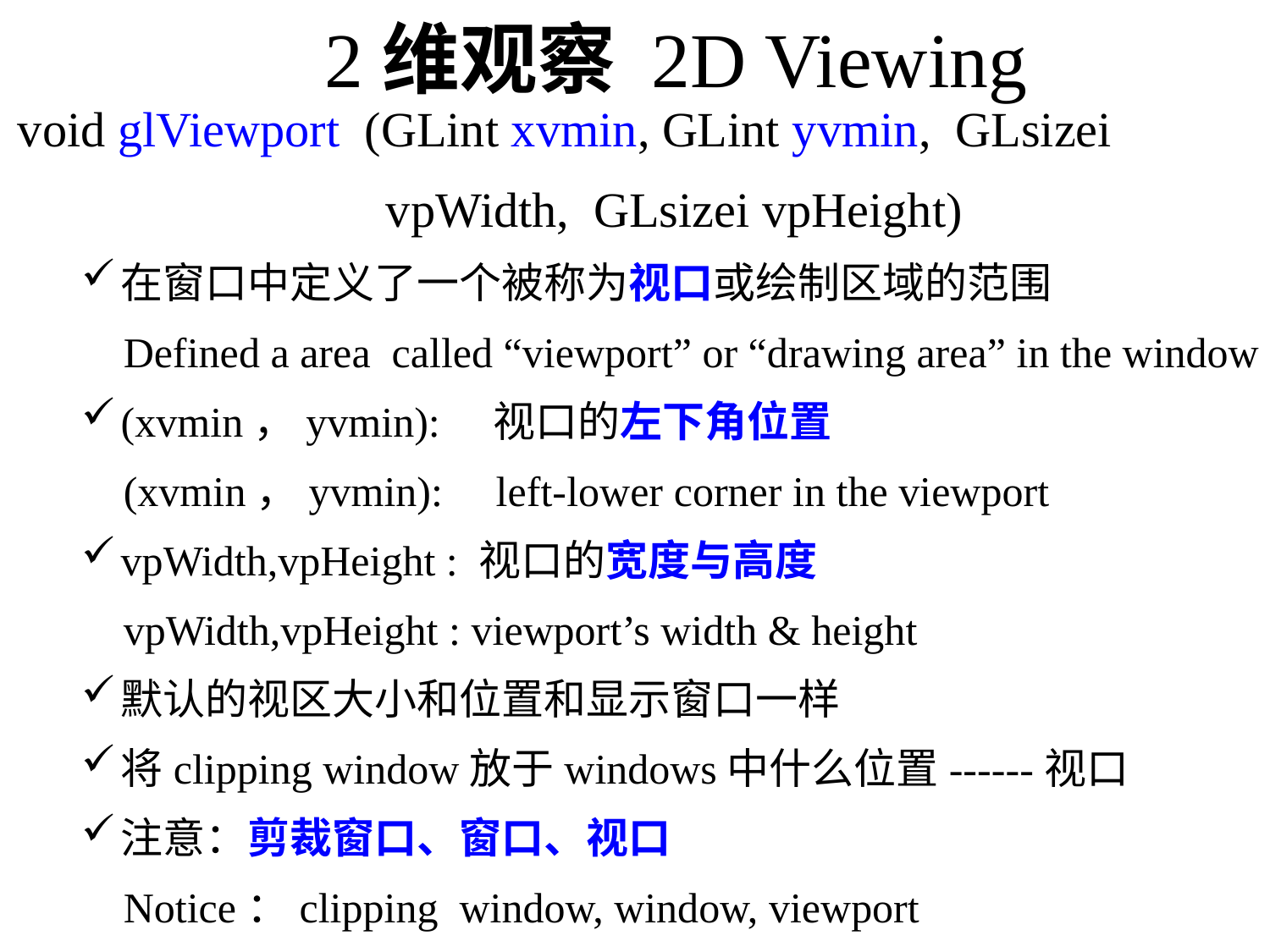

# 2维观察 2D Viewing
void glViewport  (GLint xvmin, GLint yvmin,  GLsizei
                              vpWidth,  GLsizei vpHeight)
在窗口中定义了一个被称为视口或绘制区域的范围
    Defined a area  called “viewport” or “drawing area” in the window
(xvmin，yvmin):    视口的左下角位置
    (xvmin，yvmin):     left-lower corner in the viewport
vpWidth,vpHeight : 视口的宽度与高度
    vpWidth,vpHeight : viewport’s width & height
默认的视区大小和位置和显示窗口一样
将clipping window放于windows中什么位置------视口
注意：剪裁窗口、窗口、视口
    Notice：clipping  window, window, viewport